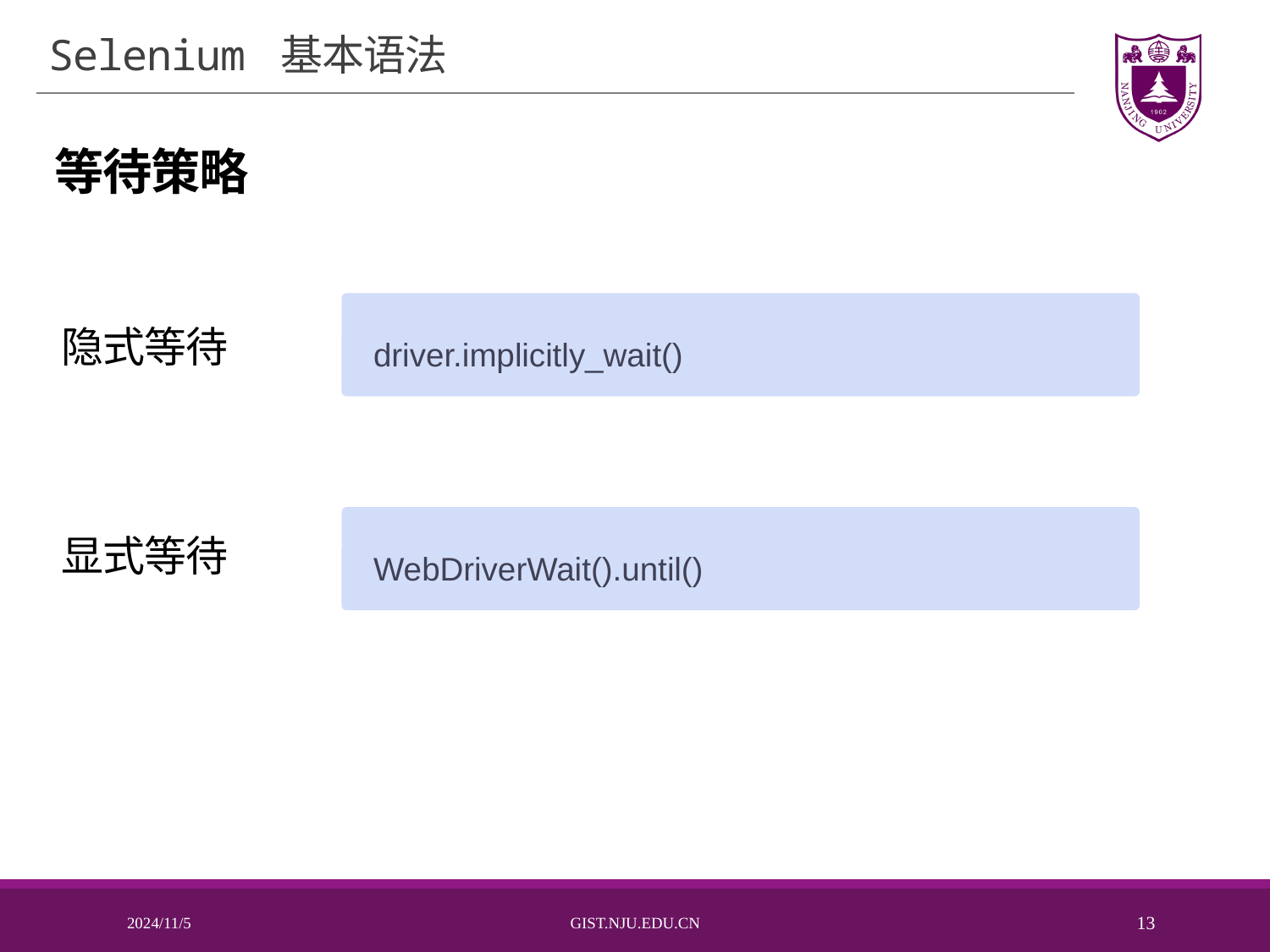

# Selenium 基本语法
等待策略
# 导入所需的库
# 初始化 WebDriver，创建浏览器实例

driver.implicitly_wait()
隐式等待
# 等待元素加载

WebDriverWait().until()
显式等待
# 查找元素并执行操作 （验证结果）
2024/11/5
Gist.nju.edu.cn
13